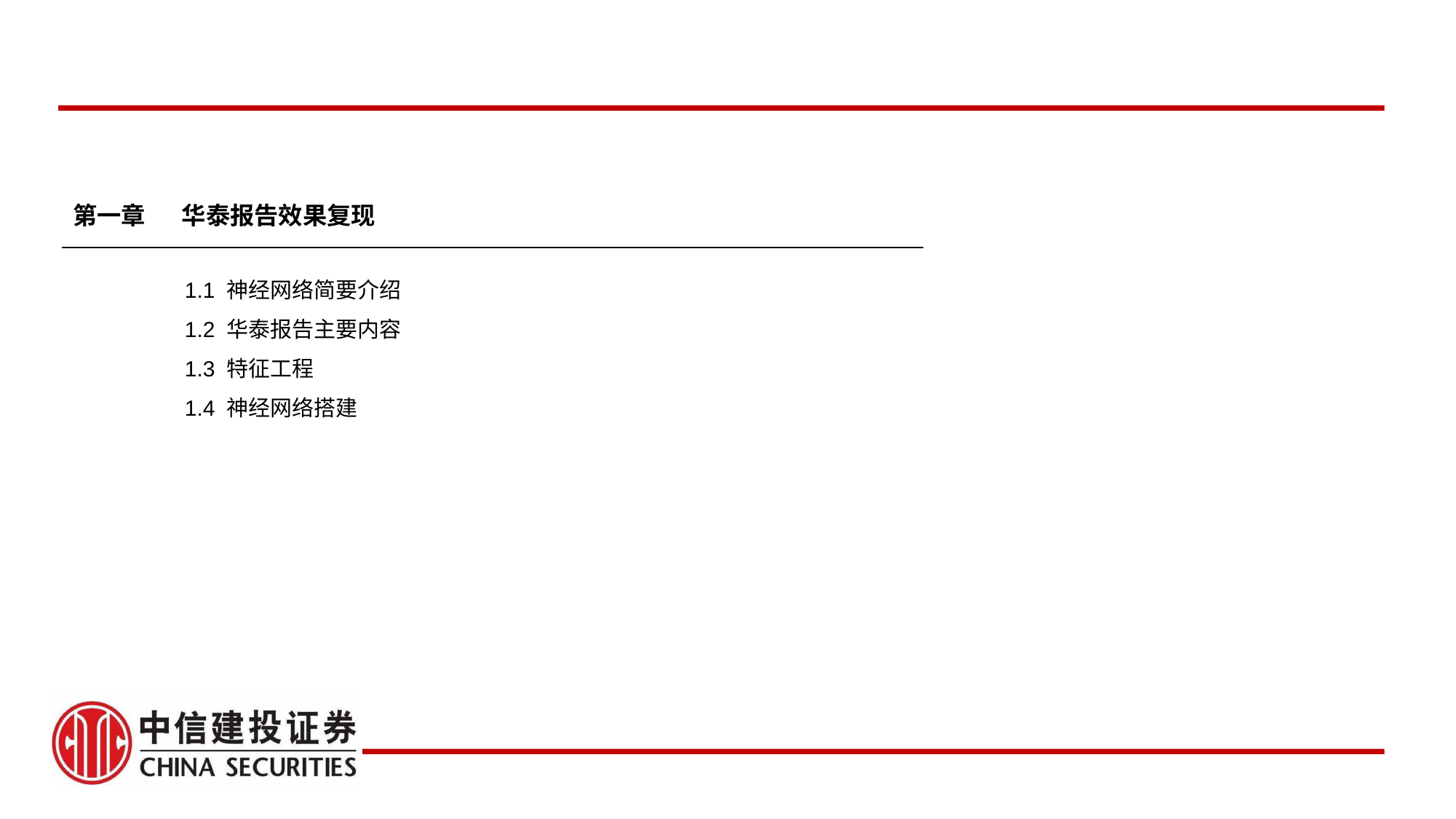

| 第一章 | 华泰报告效果复现 |
| --- | --- |
|  |  |
|  |  |
1.1 神经网络简要介绍
1.2 华泰报告主要内容
1.3 特征工程
1.4 神经网络搭建